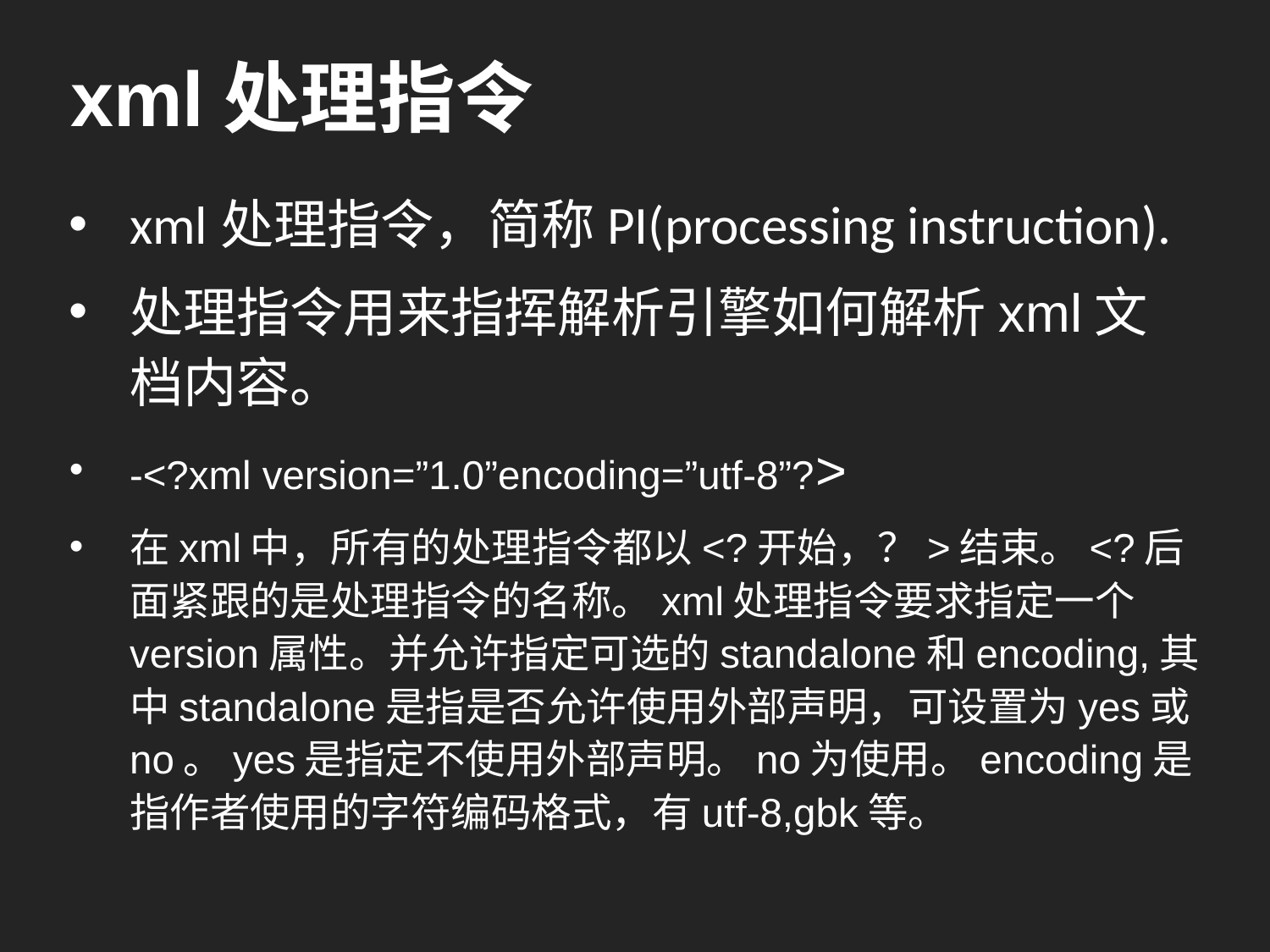

# xml处理指令
xml处理指令，简称PI(processing instruction).
处理指令用来指挥解析引擎如何解析xml文档内容。
-<?xml version=”1.0”encoding=”utf-8”?>
在xml中，所有的处理指令都以<?开始，？>结束。<?后面紧跟的是处理指令的名称。xml处理指令要求指定一个version属性。并允许指定可选的standalone和encoding,其中standalone是指是否允许使用外部声明，可设置为yes或no。yes是指定不使用外部声明。no为使用。encoding是指作者使用的字符编码格式，有utf-8,gbk等。